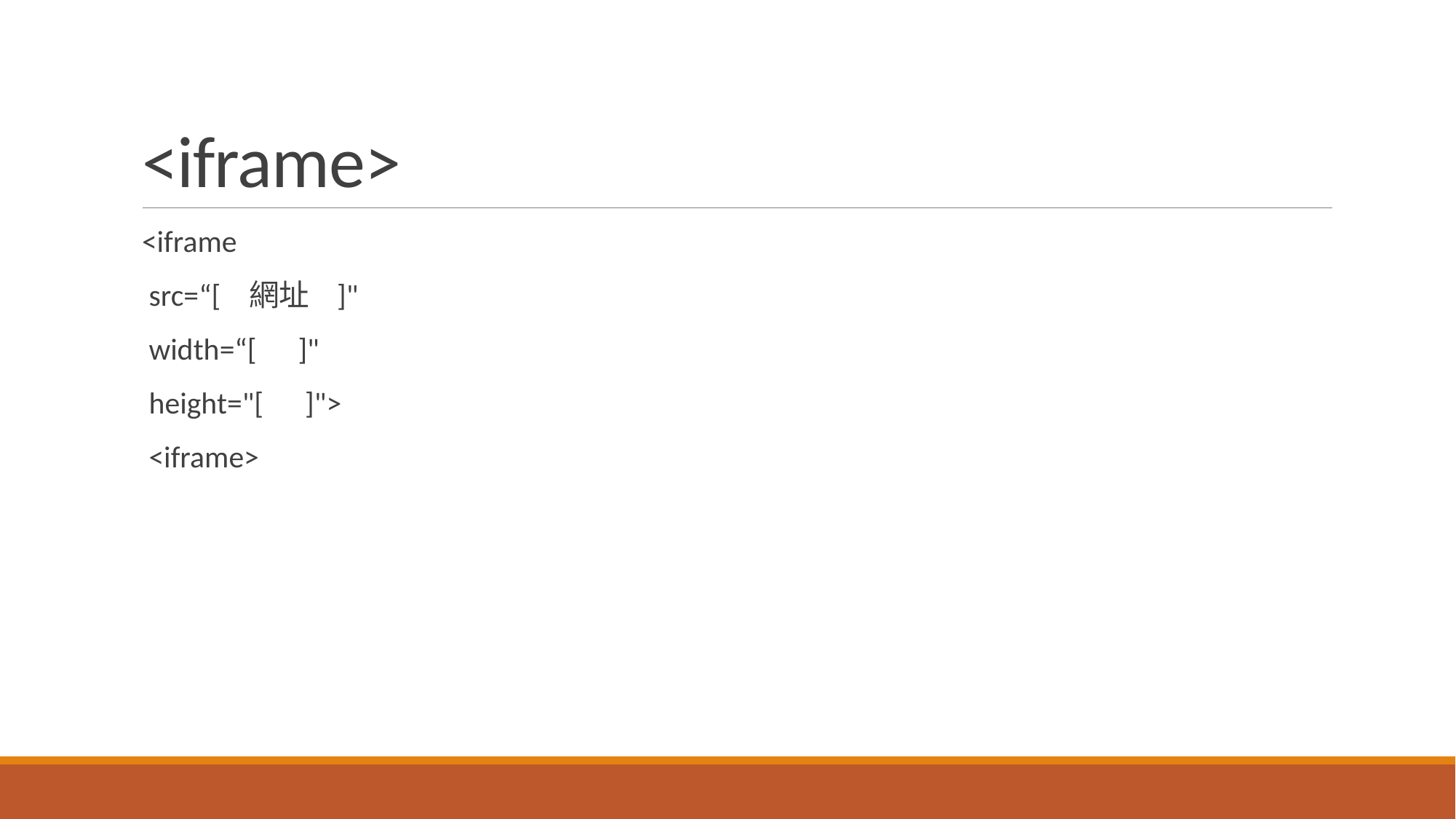

# <iframe>
<iframe
 src=“[   網址   ]"
 width=“[      ]"
 height="[      ]">
 <iframe>